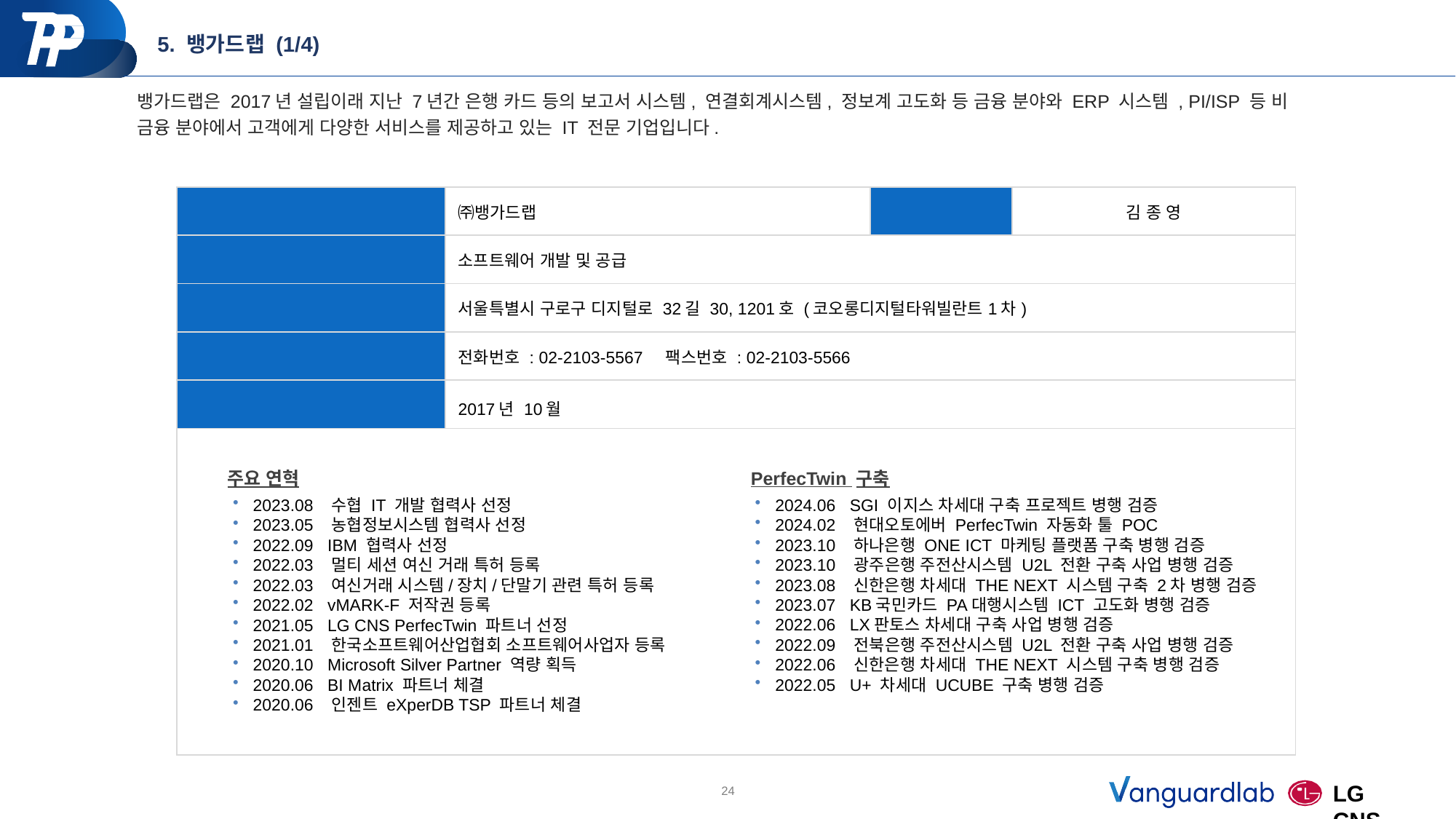

5. 뱅가드랩 (1/4)
1
뱅가드랩은 2017년 설립이래 지난 7년간 은행 카드 등의 보고서 시스템, 연결회계시스템, 정보계 고도화 등 금융 분야와 ERP 시스템 , PI/ISP 등 비 금융 분야에서 고객에게 다양한 서비스를 제공하고 있는 IT 전문 기업입니다.
| 회사명 | ㈜뱅가드랩 | 대표자 | 김 종 영 |
| --- | --- | --- | --- |
| 기술용역등록분야 | 소프트웨어 개발 및 공급 |  |  |
| 주소 | 서울특별시 구로구 디지털로 32길 30, 1201호 (코오롱디지털타워빌란트1차) |  |  |
| 연락처 | 전화번호 : 02-2103-5567 팩스번호 : 02-2103-5566 |  |  |
| 회사설립년도 | 2017년 10월 |  |  |
|  |  |  |  |
주요 연혁
PerfecTwin 구축
   2023.08   수협 IT 개발 협력사 선정
   2023.05   농협정보시스템 협력사 선정
   2022.09   IBM 협력사 선정
   2022.03   멀티 세션 여신 거래 특허 등록
   2022.03   여신거래 시스템/장치/단말기 관련 특허 등록
   2022.02   vMARK-F 저작권 등록
   2021.05   LG CNS PerfecTwin 파트너 선정
   2021.01   한국소프트웨어산업협회 소프트웨어사업자 등록
   2020.10   Microsoft Silver Partner 역량 획득
   2020.06   BI Matrix 파트너 체결
   2020.06   인젠트 eXperDB TSP 파트너 체결
   2024.06   SGI 이지스 차세대 구축 프로젝트 병행 검증
   2024.02   현대오토에버 PerfecTwin 자동화 툴 POC
   2023.10   하나은행 ONE ICT 마케팅 플랫폼 구축 병행 검증
   2023.10   광주은행 주전산시스템 U2L 전환 구축 사업 병행 검증
   2023.08   신한은행 차세대 THE NEXT 시스템 구축 2차 병행 검증
   2023.07   KB국민카드 PA대행시스템 ICT 고도화 병행 검증
   2022.06   LX판토스 차세대 구축 사업 병행 검증
   2022.09   전북은행 주전산시스템 U2L 전환 구축 사업 병행 검증
   2022.06   신한은행 차세대 THE NEXT 시스템 구축 병행 검증
   2022.05   U+ 차세대 UCUBE 구축 병행 검증